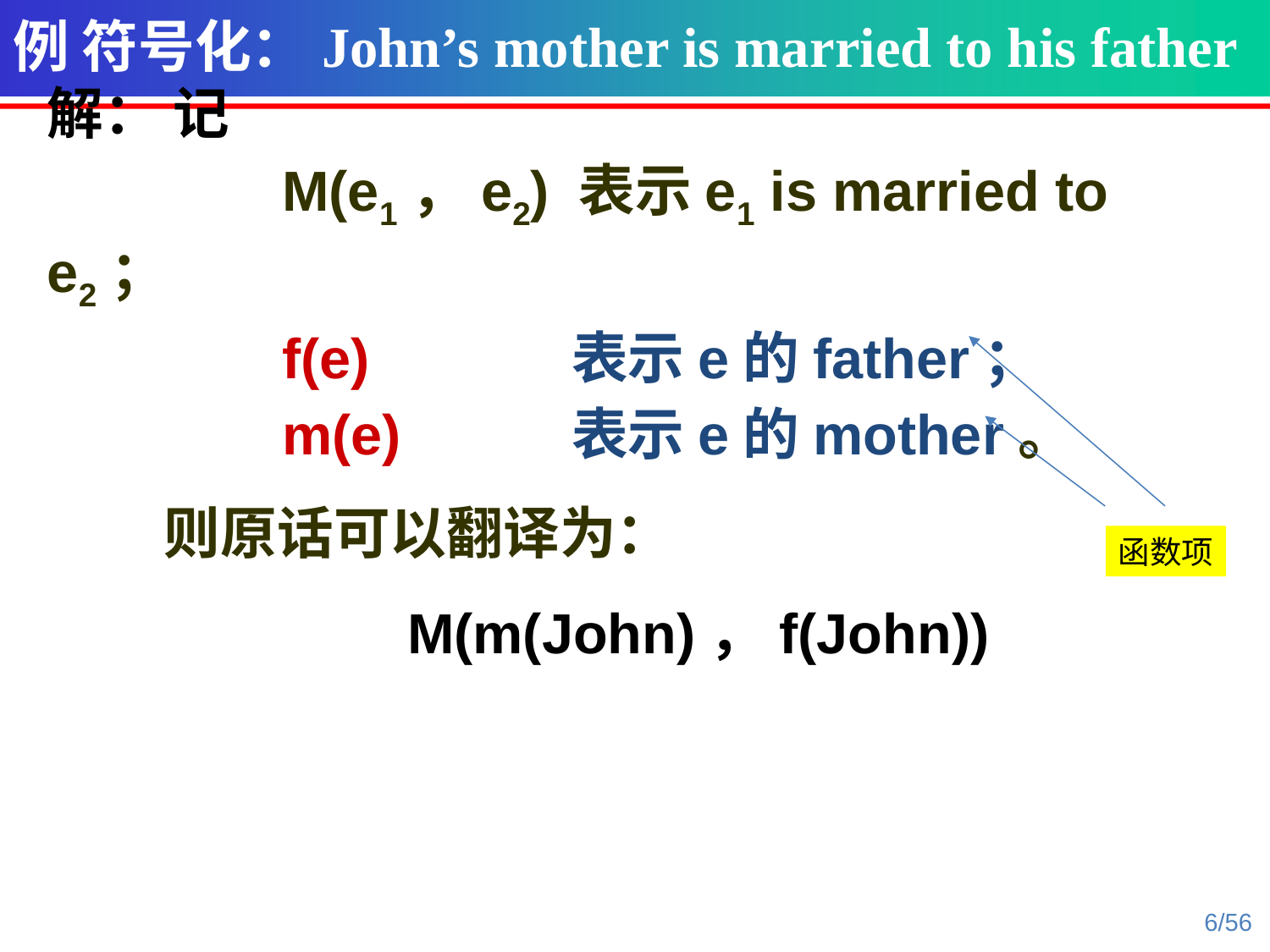

例 符号化：John’s mother is married to his father
解： 记
               M(e1，e2) 表示e1 is married to e2；
               f(e)            表示e的father；
               m(e)          表示e的mother。
        则原话可以翻译为：
	M(m(John)，f(John))
函数项
6/56